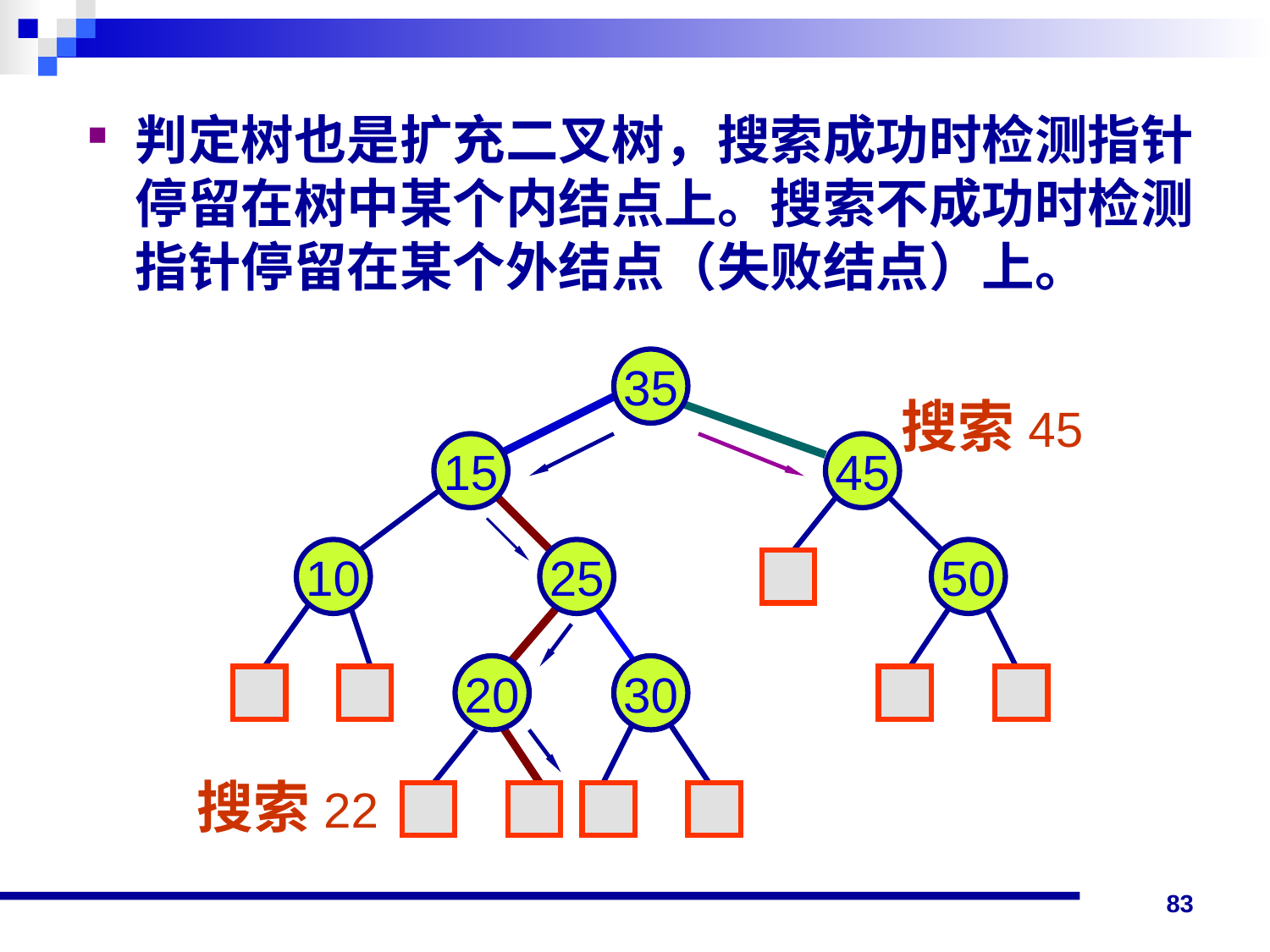

判定树也是扩充二叉树，搜索成功时检测指针停留在树中某个内结点上。搜索不成功时检测指针停留在某个外结点（失败结点）上。
35
搜索45

15

45

10
25
50

20
30

搜索22

83